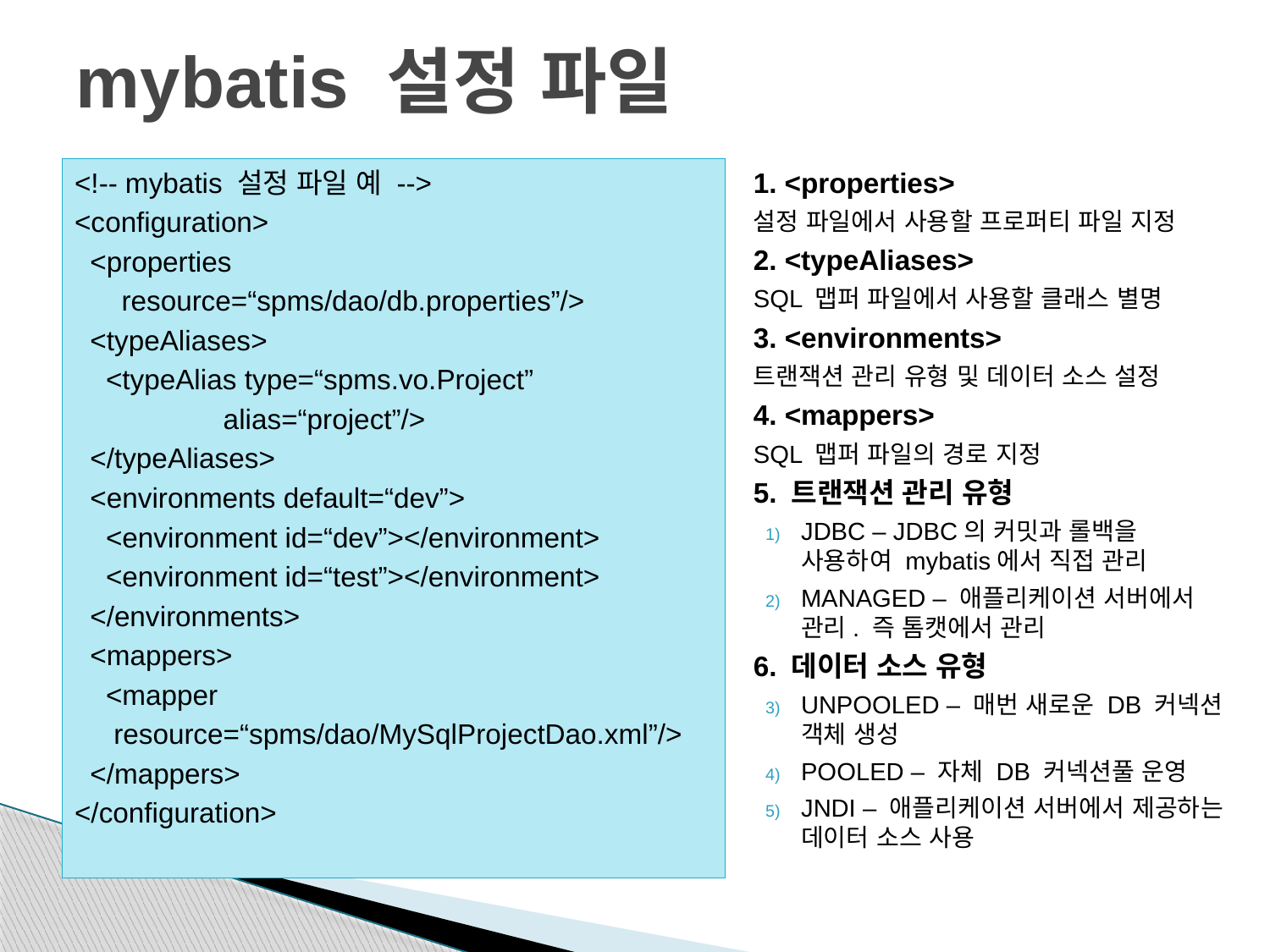

# mybatis 설정 파일
<!-- mybatis 설정 파일 예 -->
<configuration>
  <properties
      resource=“spms/dao/db.properties”/>
  <typeAliases>
    <typeAlias type=“spms.vo.Project”
                   alias=“project”/>
  </typeAliases>
  <environments default=“dev”>
    <environment id=“dev”></environment>
    <environment id=“test”></environment>
  </environments>
  <mappers>
    <mapper
     resource=“spms/dao/MySqlProjectDao.xml”/>
  </mappers>
</configuration>
1. <properties>
설정 파일에서 사용할 프로퍼티 파일 지정
2. <typeAliases>
SQL 맵퍼 파일에서 사용할 클래스 별명
3. <environments>
트랜잭션 관리 유형 및 데이터 소스 설정
4. <mappers>
SQL 맵퍼 파일의 경로 지정
5. 트랜잭션 관리 유형
JDBC – JDBC의 커밋과 롤백을 사용하여 mybatis에서 직접 관리
MANAGED – 애플리케이션 서버에서 관리. 즉 톰캣에서 관리
6. 데이터 소스 유형
UNPOOLED – 매번 새로운 DB 커넥션 객체 생성
POOLED – 자체 DB 커넥션풀 운영
JNDI – 애플리케이션 서버에서 제공하는 데이터 소스 사용